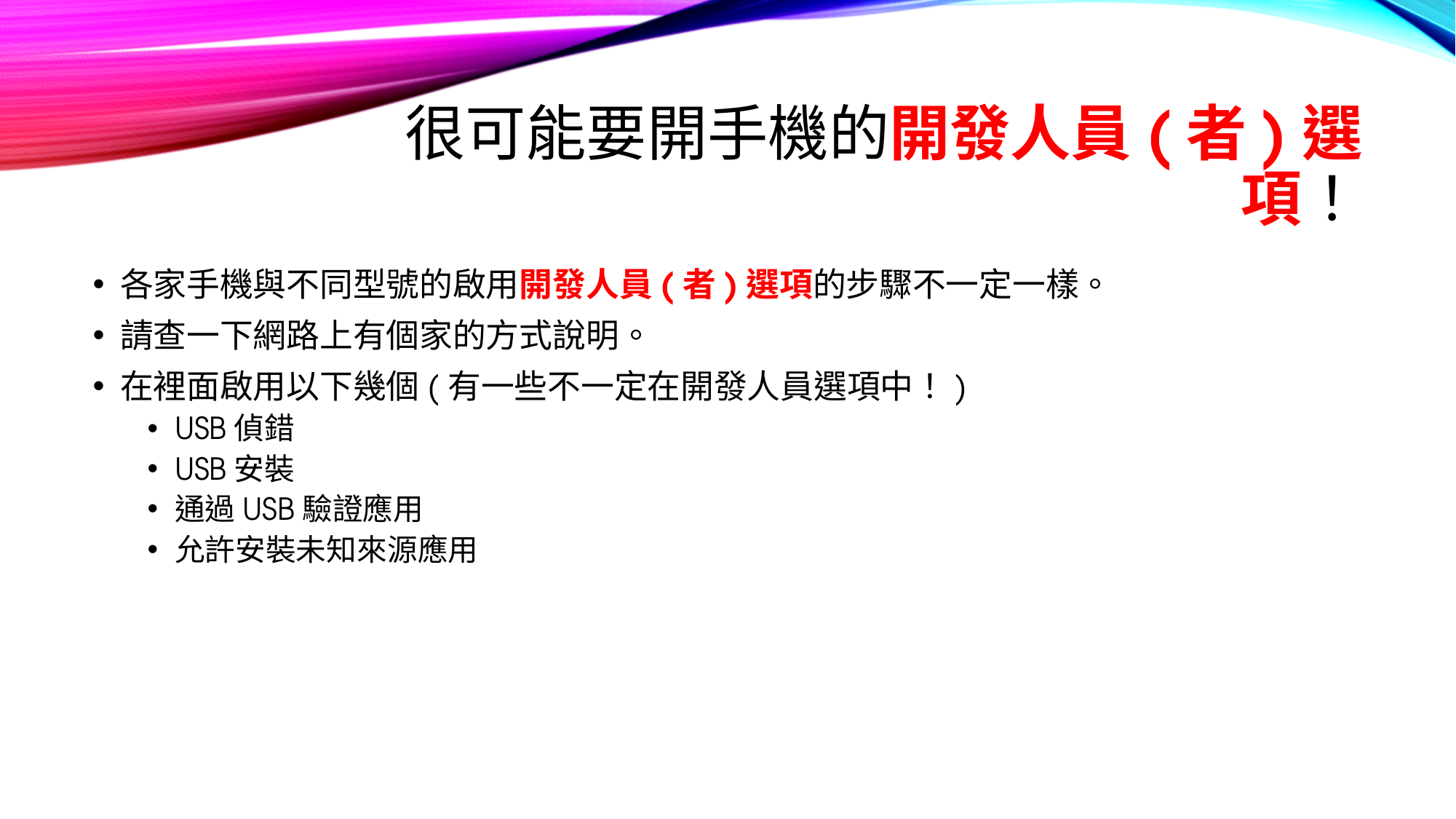

# 很可能要開手機的開發人員(者)選項！
各家手機與不同型號的啟用開發人員(者)選項的步驟不一定一樣。
請查一下網路上有個家的方式說明。
在裡面啟用以下幾個(有一些不一定在開發人員選項中！)
USB偵錯
USB安裝
通過USB驗證應用
允許安裝未知來源應用